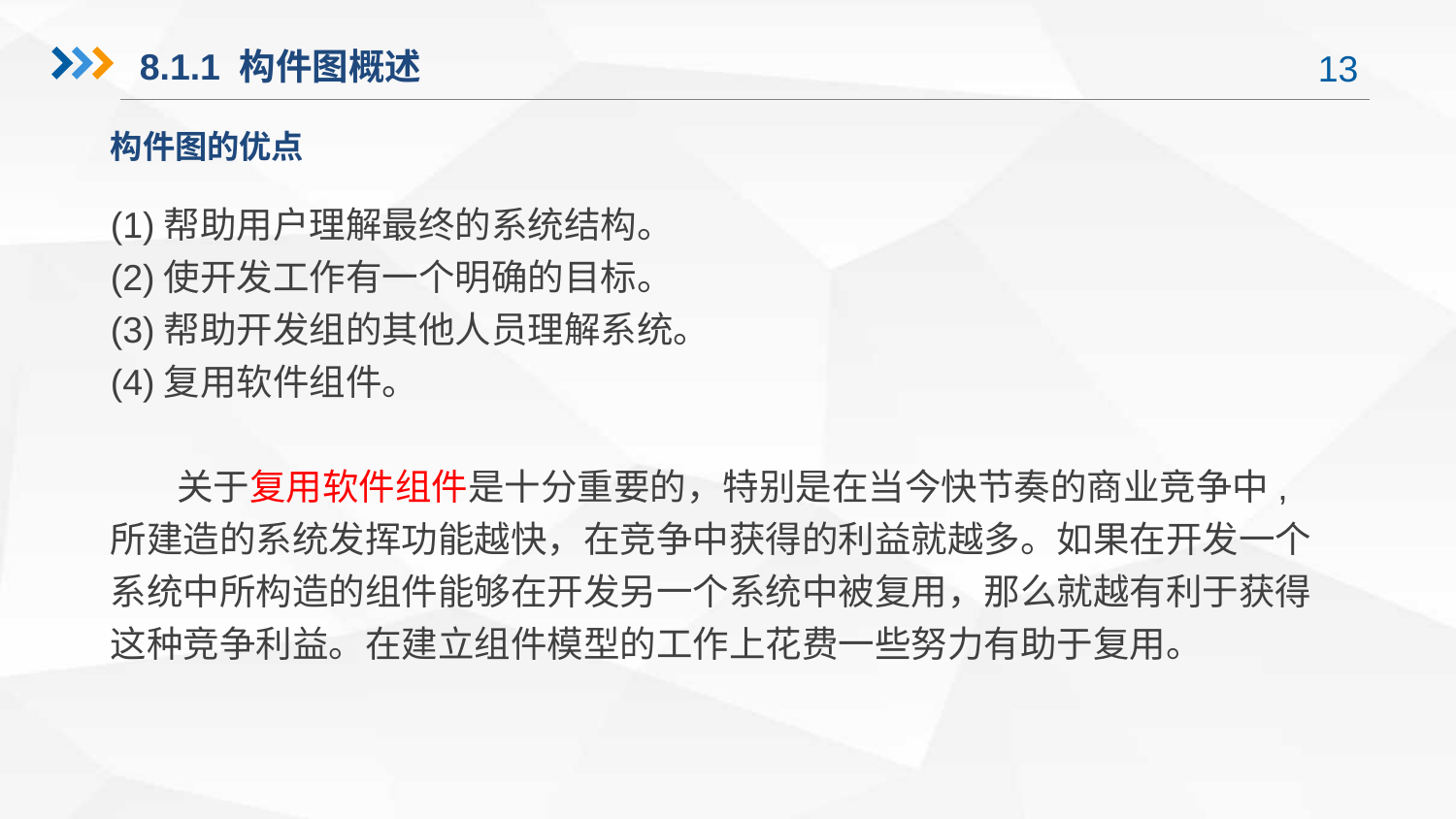

8.1.1 构件图概述

构件图的优点
(1)帮助用户理解最终的系统结构。
(2)使开发工作有一个明确的目标。
(3)帮助开发组的其他人员理解系统。
(4)复用软件组件。

       关于复用软件组件是十分重要的，特别是在当今快节奏的商业竞争中,所建造的系统发挥功能越快，在竞争中获得的利益就越多。如果在开发一个系统中所构造的组件能够在开发另一个系统中被复用，那么就越有利于获得这种竞争利益。在建立组件模型的工作上花费一些努力有助于复用。